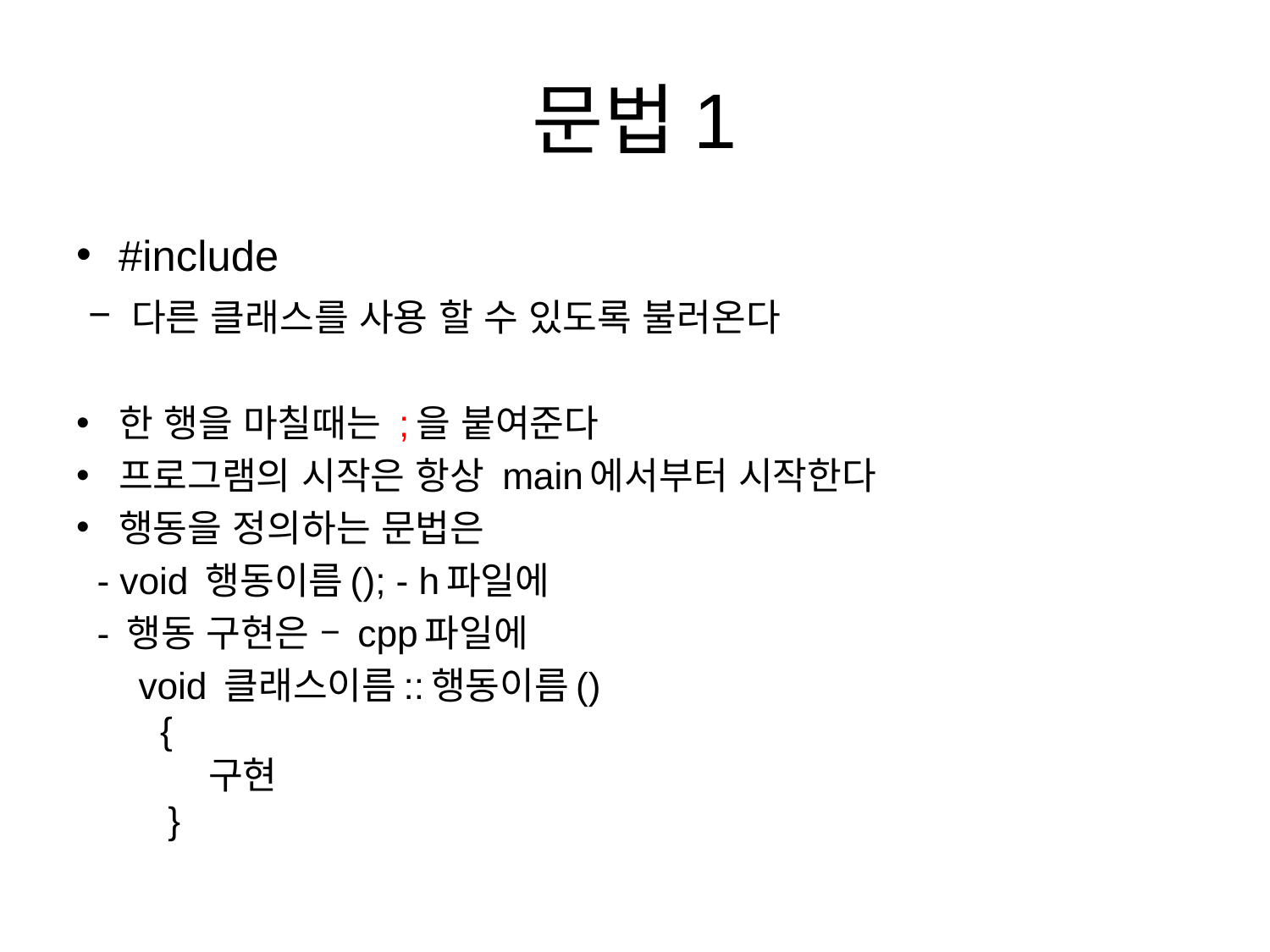

# 문법1
#include
 – 다른 클래스를 사용 할 수 있도록 불러온다

한 행을 마칠때는 ;을 붙여준다
프로그램의 시작은 항상 main에서부터 시작한다
행동을 정의하는 문법은
  - void 행동이름(); - h파일에
  - 행동 구현은 – cpp파일에
      void 클래스이름::행동이름()
    {
        구현
    }